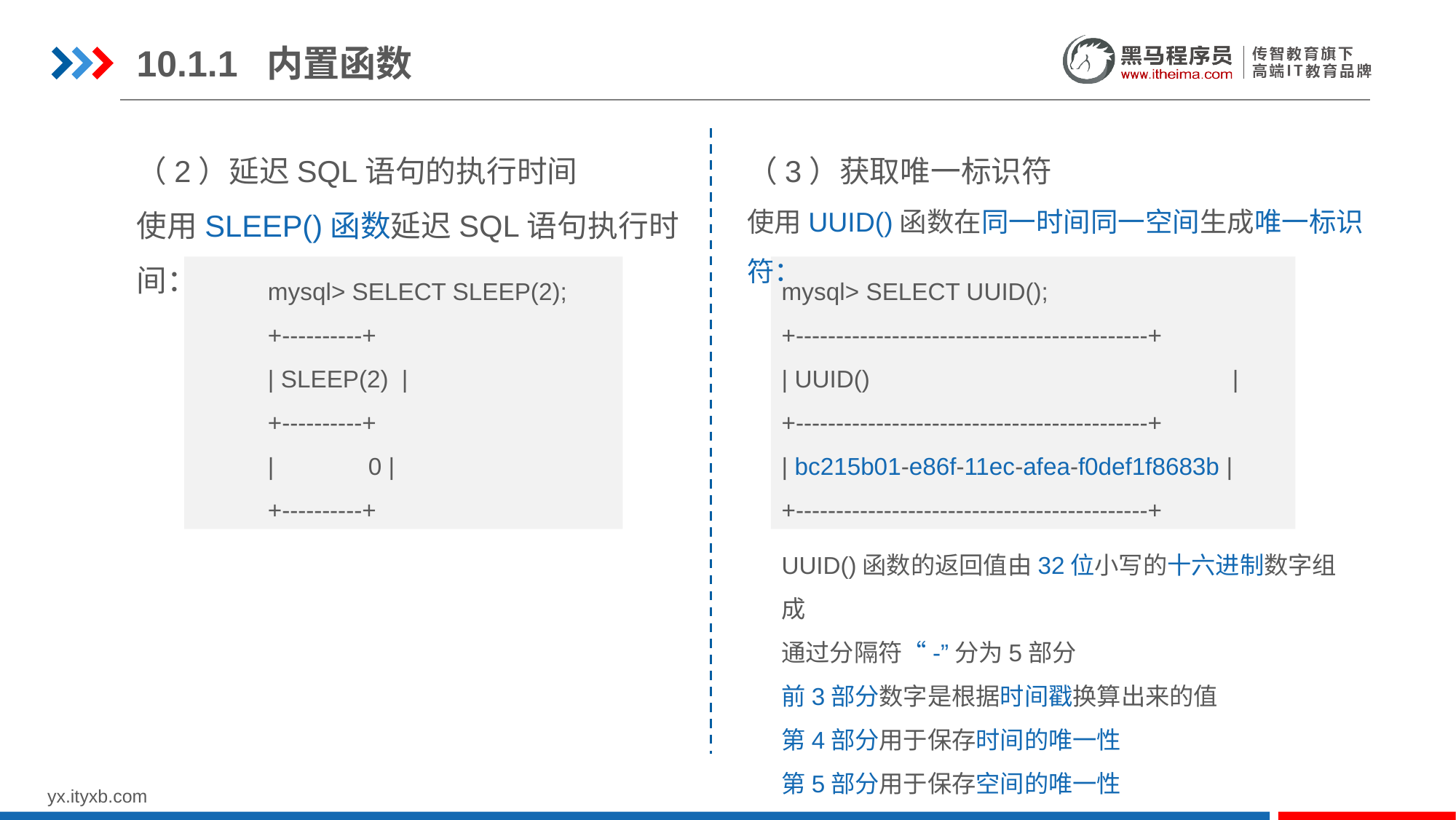

10.1.1  内置函数
（2）延迟SQL语句的执行时间
使用SLEEP()函数延迟SQL语句执行时间：
（3）获取唯一标识符
使用UUID()函数在同一时间同一空间生成唯一标识符：
mysql> SELECT SLEEP(2);
+----------+
| SLEEP(2)  |
+----------+
|              0 |
+----------+
mysql> SELECT UUID();
+--------------------------------------------+
| UUID()                                                      |
+--------------------------------------------+
| bc215b01-e86f-11ec-afea-f0def1f8683b |
+--------------------------------------------+
UUID()函数的返回值由32位小写的十六进制数字组成
通过分隔符“-”分为5部分
前3部分数字是根据时间戳换算出来的值
第4部分用于保存时间的唯一性
第5部分用于保存空间的唯一性